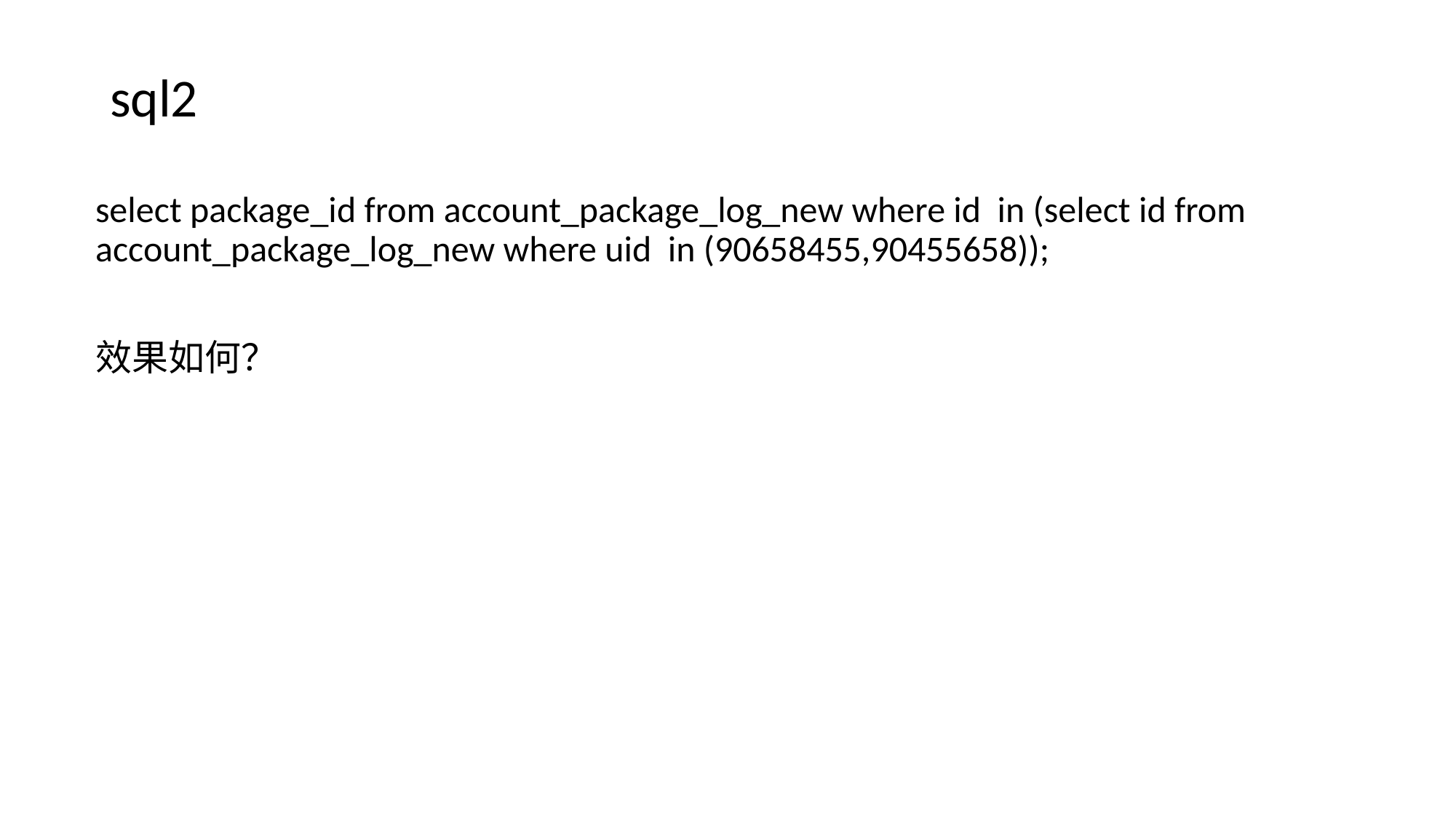

# sql2
select package_id from account_package_log_new where id  in (select id from account_package_log_new where uid  in (90658455,90455658));

效果如何？